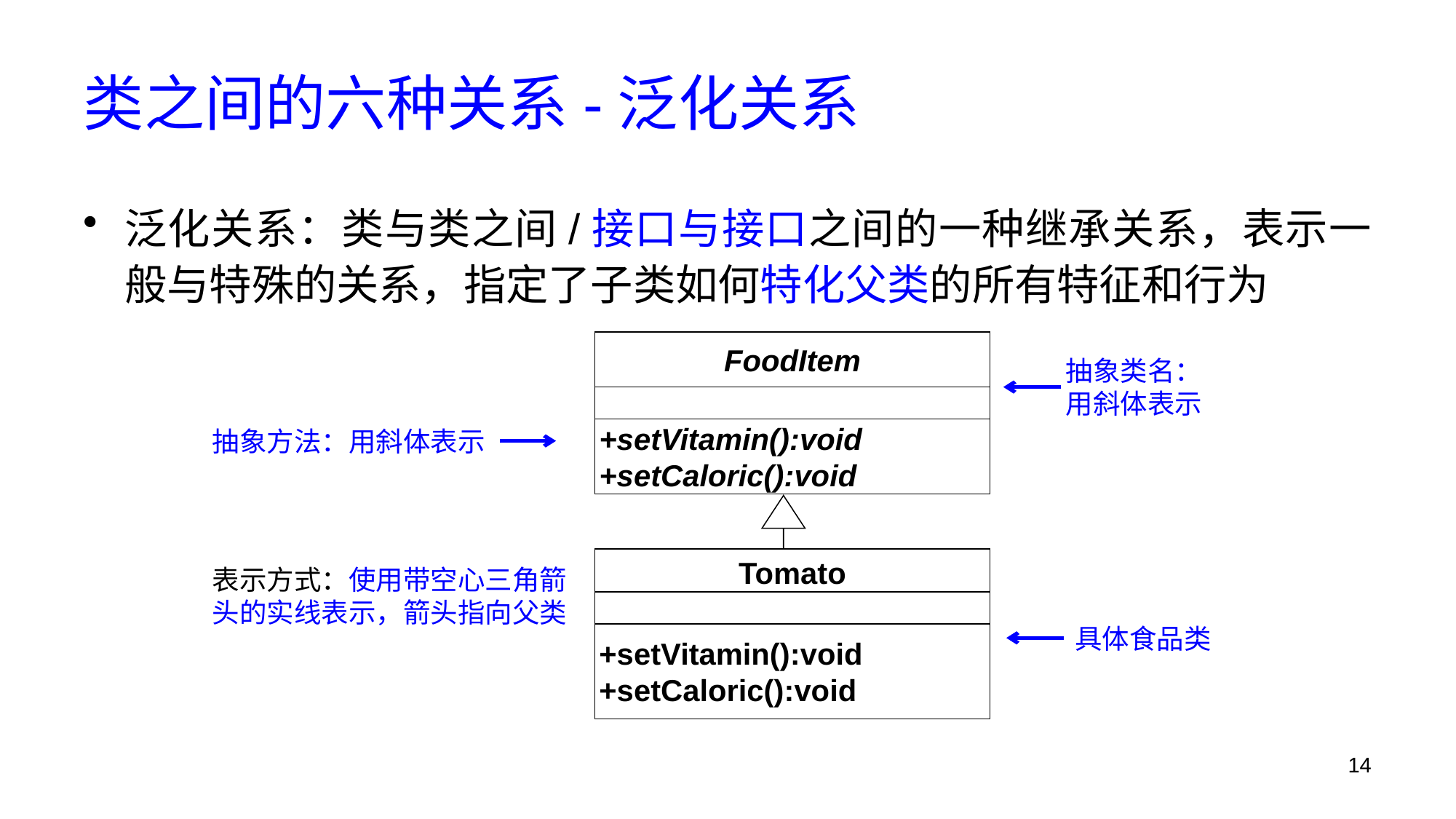

# 类之间的六种关系-泛化关系
泛化关系：类与类之间/接口与接口之间的一种继承关系，表示一般与特殊的关系，指定了子类如何特化父类的所有特征和行为
FoodItem
抽象类名：
用斜体表示

抽象方法：用斜体表示
+setVitamin():void
+setCaloric():void

Tomato
表示方式：使用带空心三角箭头的实线表示，箭头指向父类

具体食品类
+setVitamin():void
+setCaloric():void
14